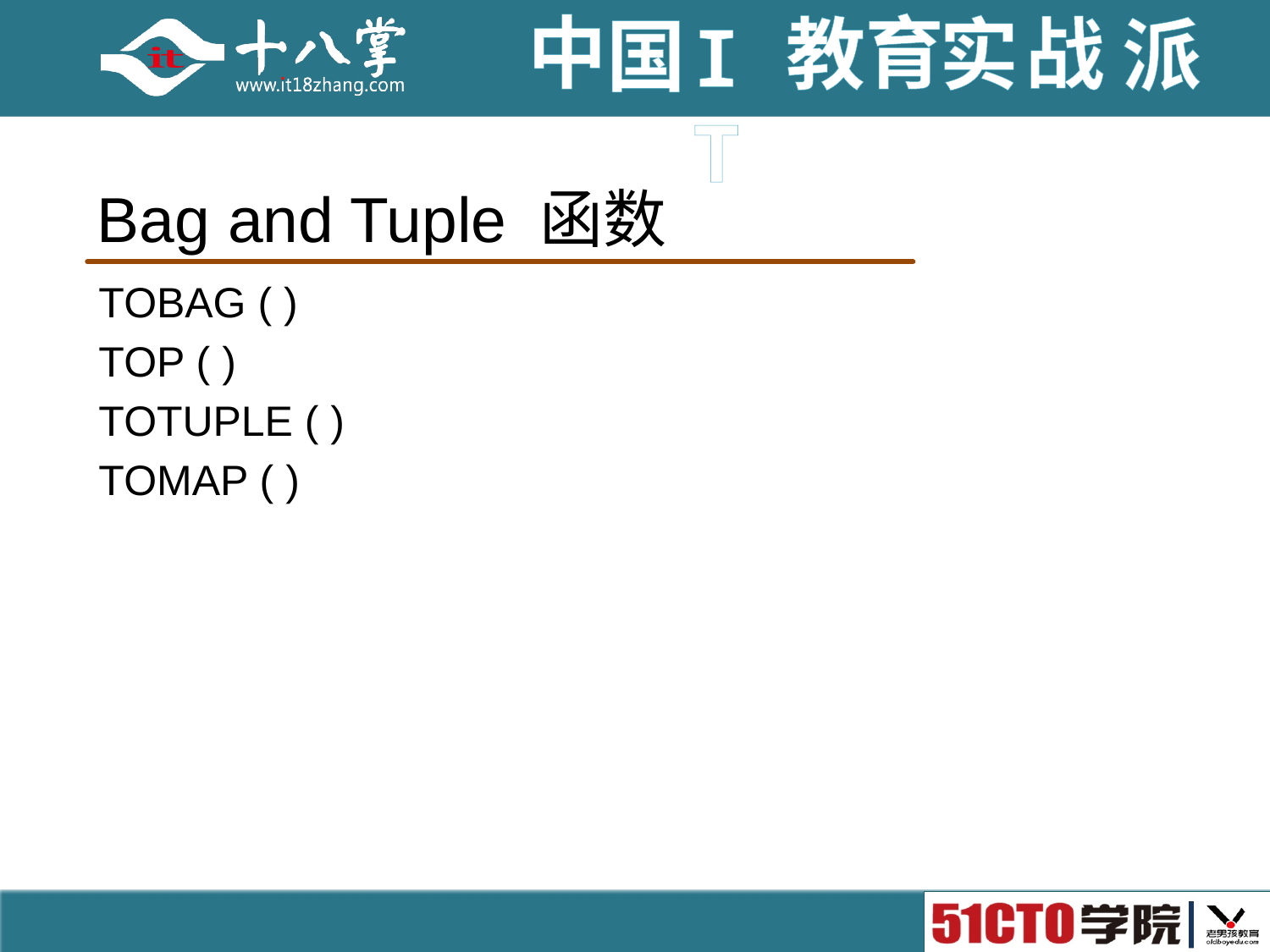

# Bag and Tuple 函数
TOBAG ( )
TOP ( )
TOTUPLE ( )
TOMAP ( )